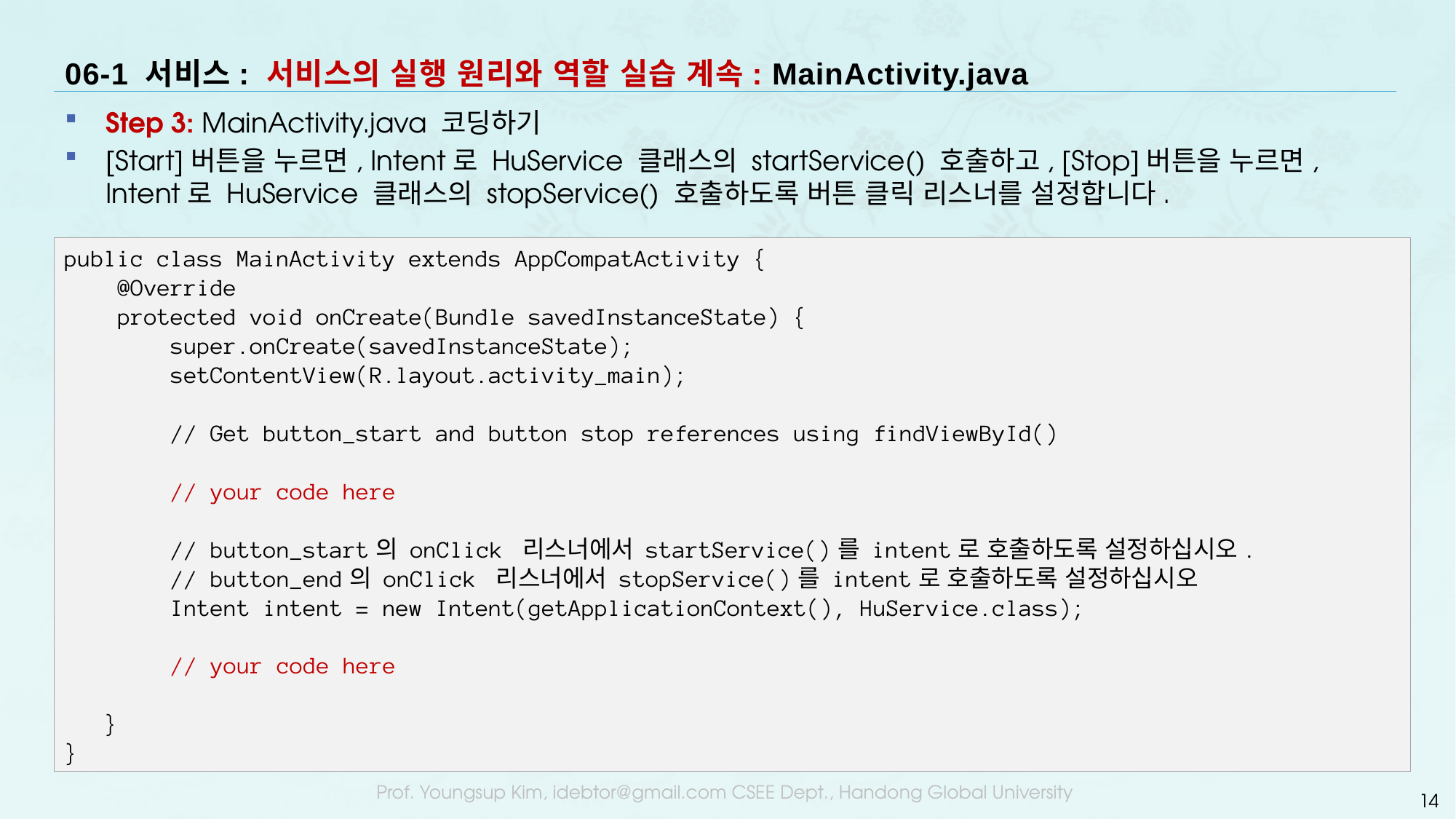

# 06-1 서비스: 서비스의 실행 원리와 역할 실습 계속: MainActivity.java
Step 3: MainActivity.java 코딩하기
[Start]버튼을 누르면, Intent로 HuService 클래스의 startService() 호출하고, [Stop]버튼을 누르면, Intent로 HuService 클래스의 stopService() 호출하도록 버튼 클릭 리스너를 설정합니다.

public class MainActivity extends AppCompatActivity {
    @Override
    protected void onCreate(Bundle savedInstanceState) {
        super.onCreate(savedInstanceState);
        setContentView(R.layout.activity_main);

        // Get button_start and button stop references using findViewById()

        // your code here

        // button_start의 onClick 리스너에서 startService()를 intent로 호출하도록 설정하십시오.
        // button_end의 onClick 리스너에서 stopService()를 intent로 호출하도록 설정하십시오
        Intent intent = new Intent(getApplicationContext(), HuService.class);

        // your code here

   }
}
14